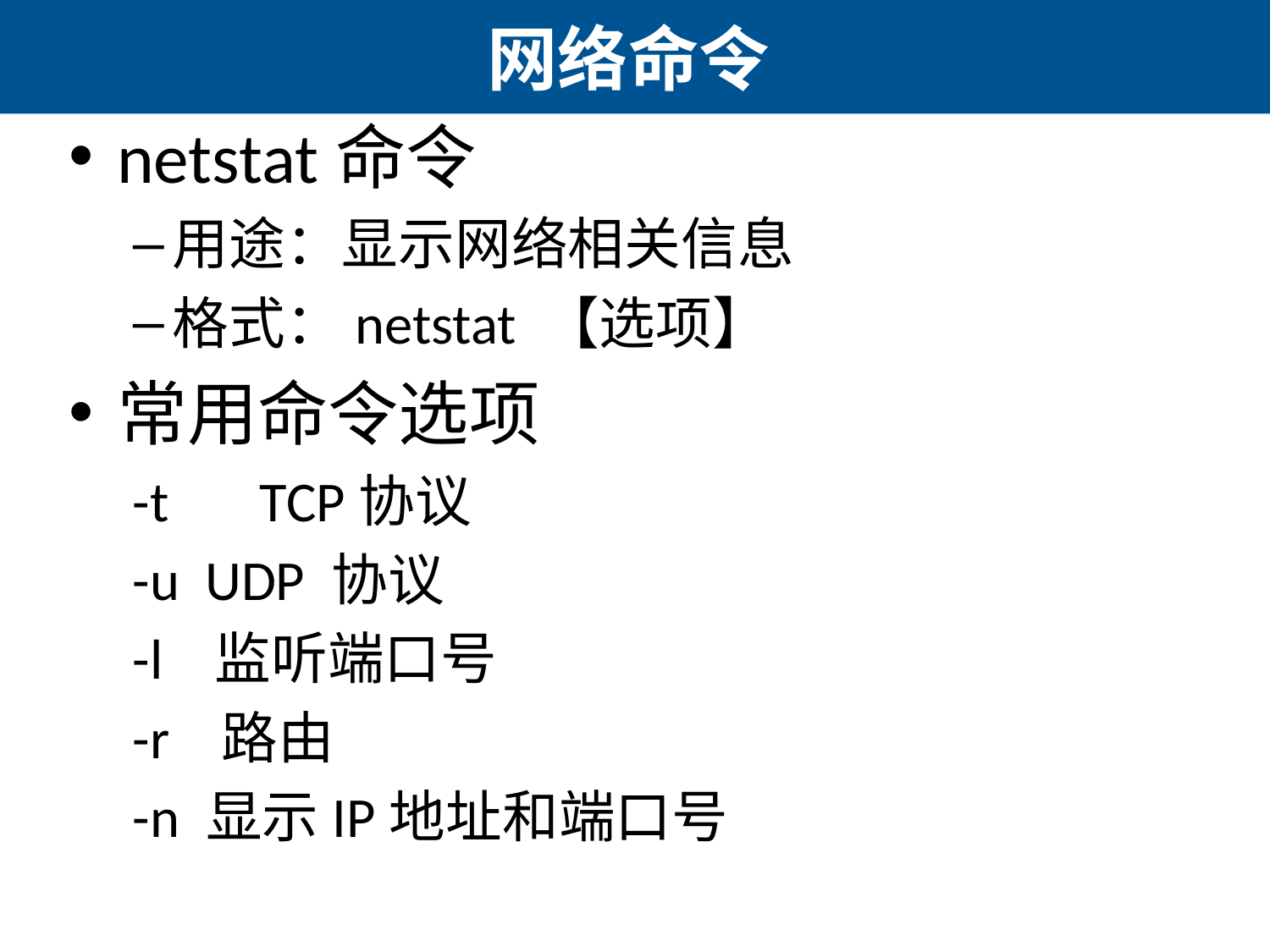

# 网络命令
netstat命令
用途：显示网络相关信息
格式：netstat 【选项】
常用命令选项
-t	TCP协议
-u  UDP 协议
-l   监听端口号
-r   路由
-n 显示IP地址和端口号